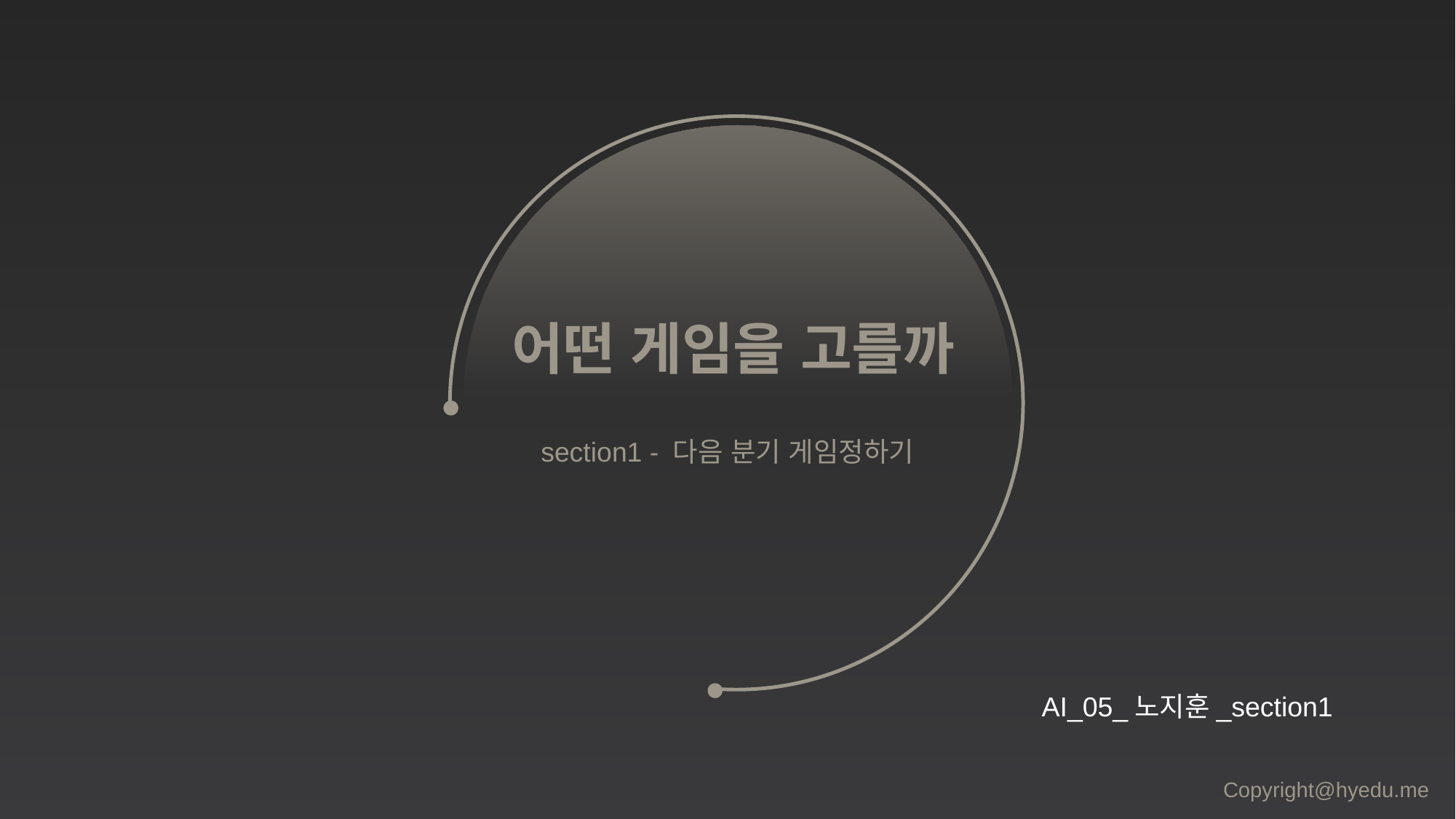

어떤 게임을 고를까
section1 - 다음 분기 게임정하기

AI_05_노지훈_section1